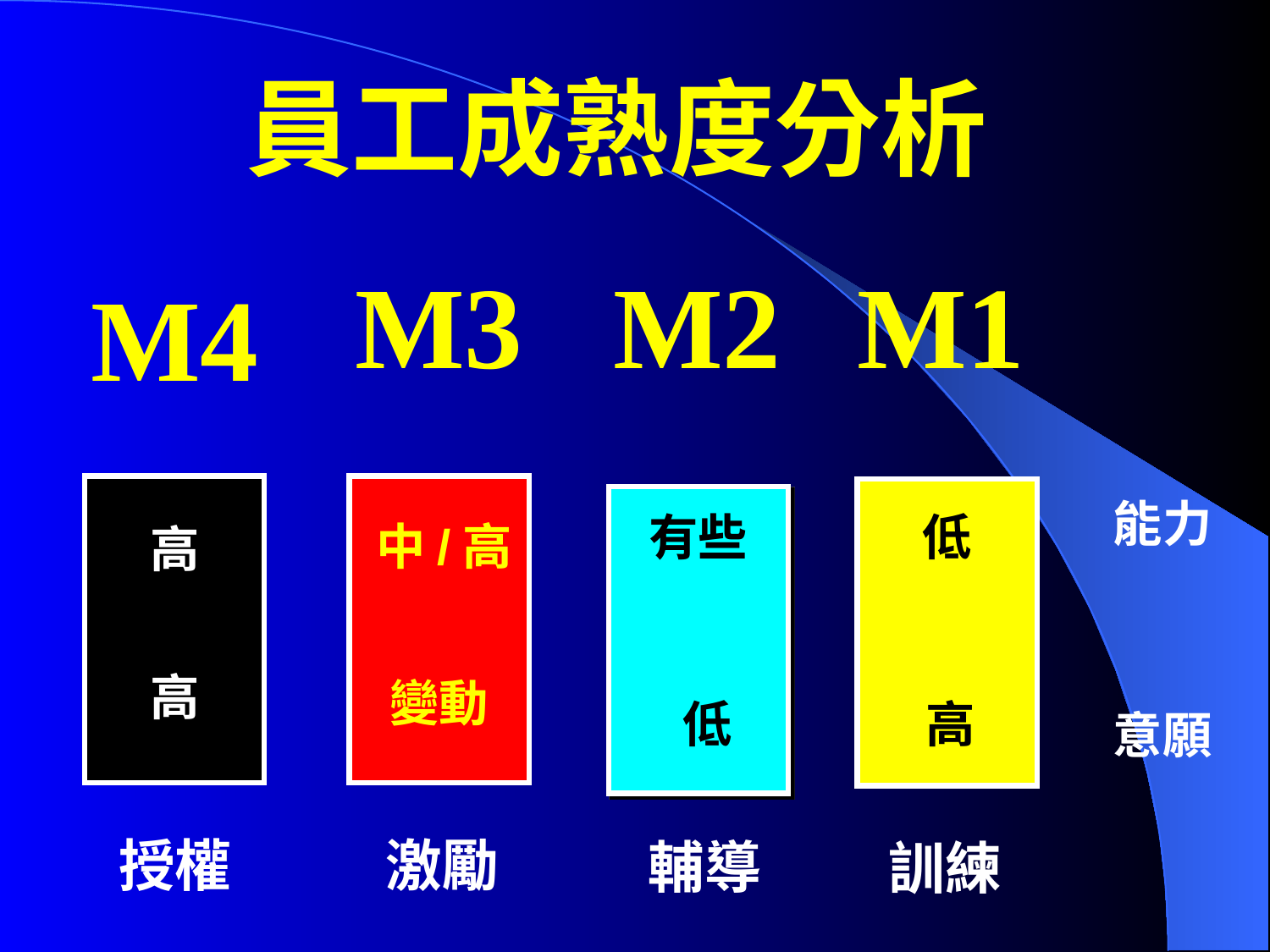

# 員工成熟度分析
M3
M2
M1
M4

高
高

中/高
變動

低
高

低
能力
有些
意願
授權
激勵
輔導
訓練